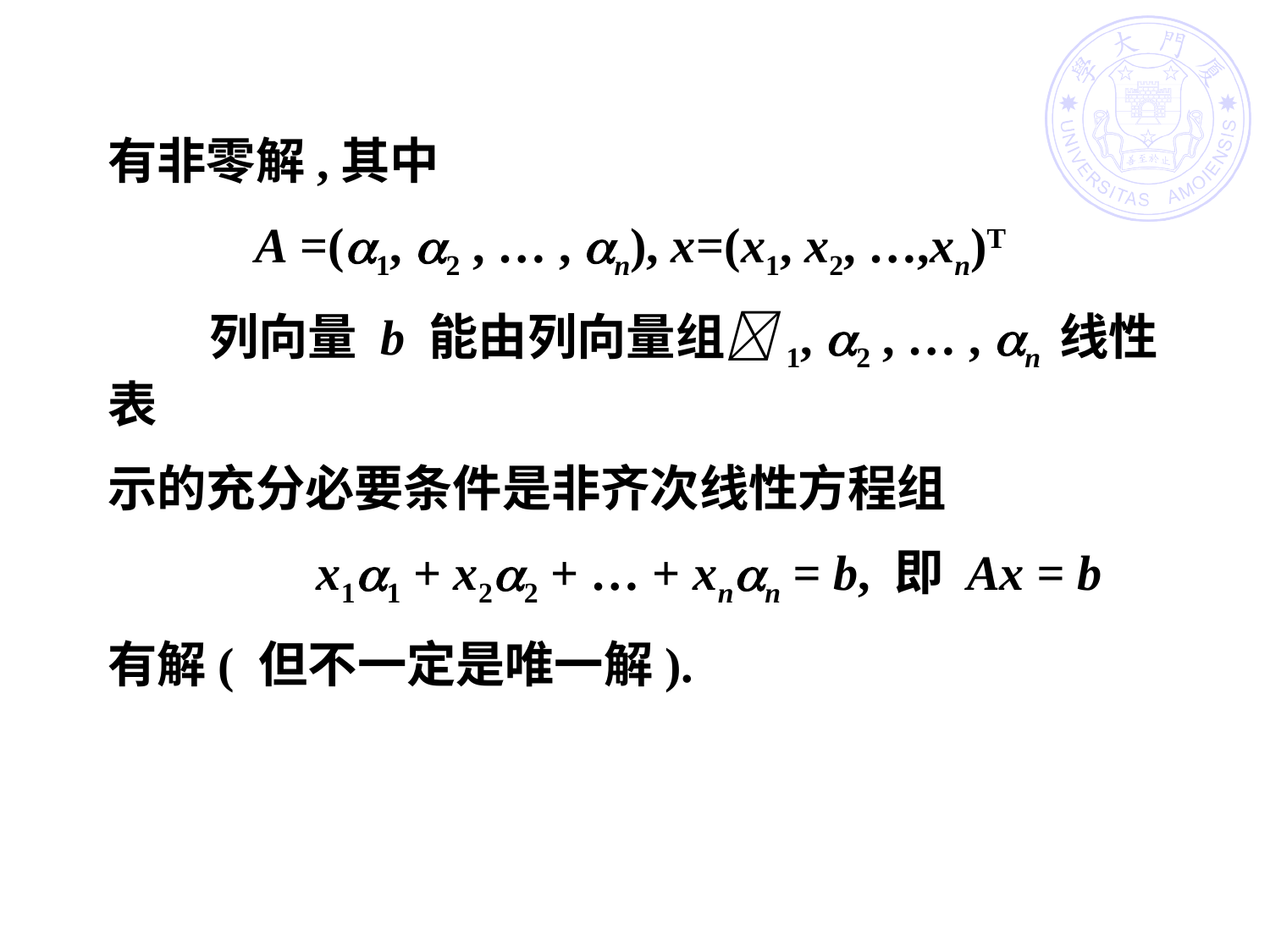

有非零解,其中
            A =(α1, α2 , … , αn), x=(x1, x2, …,xn)T
        列向量 b 能由列向量组α1, α2 , … , αn 线性表
示的充分必要条件是非齐次线性方程组
                 x1α1 + x2α2 + … + xnαn = b, 即 Ax = b
有解( 但不一定是唯一解).